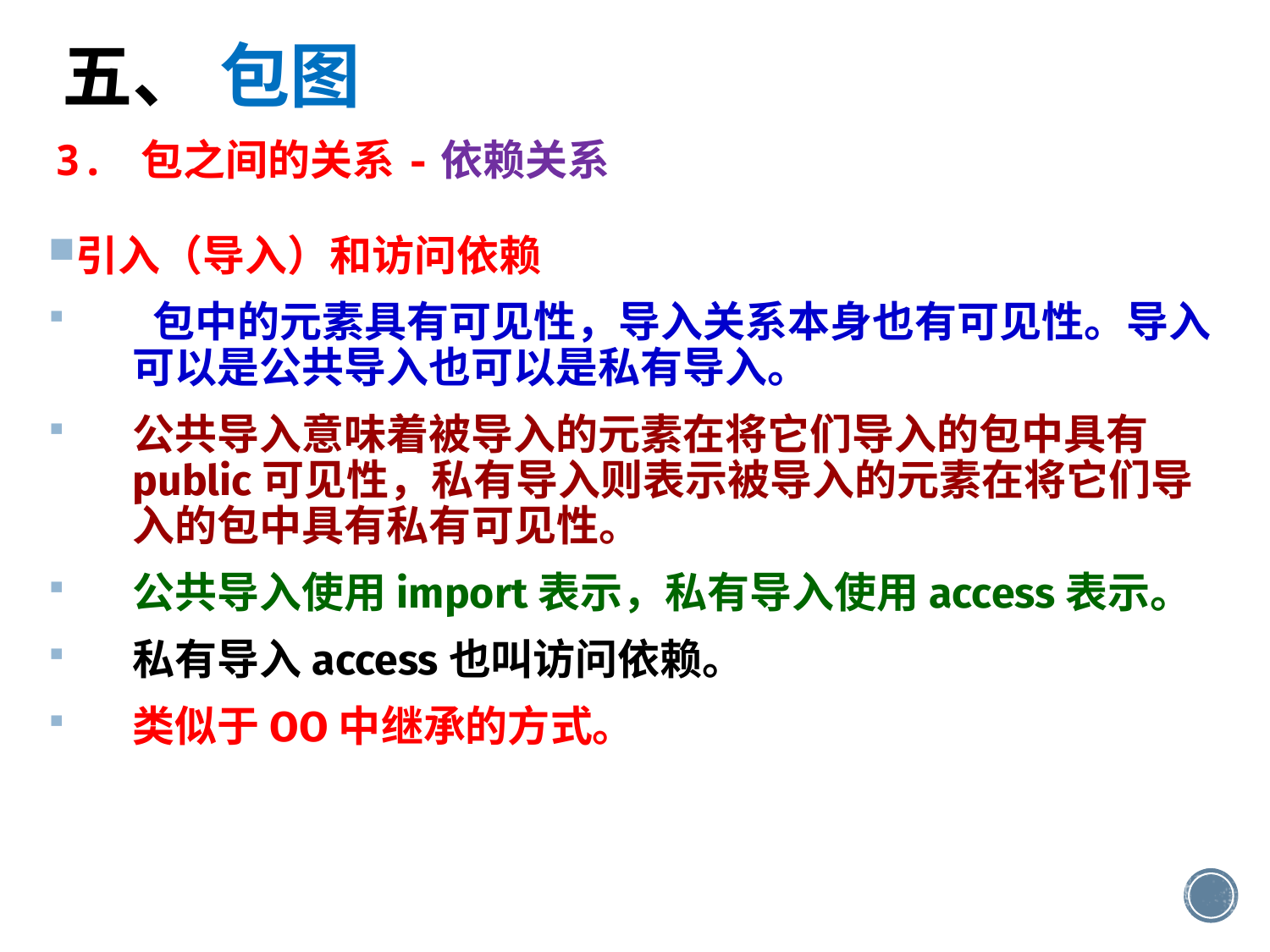

五、 包图
3. 包之间的关系-依赖关系
引入（导入）和访问依赖
 包中的元素具有可见性，导入关系本身也有可见性。导入可以是公共导入也可以是私有导入。
公共导入意味着被导入的元素在将它们导入的包中具有public可见性，私有导入则表示被导入的元素在将它们导入的包中具有私有可见性。
公共导入使用import表示，私有导入使用access表示。
私有导入access也叫访问依赖。
类似于OO中继承的方式。